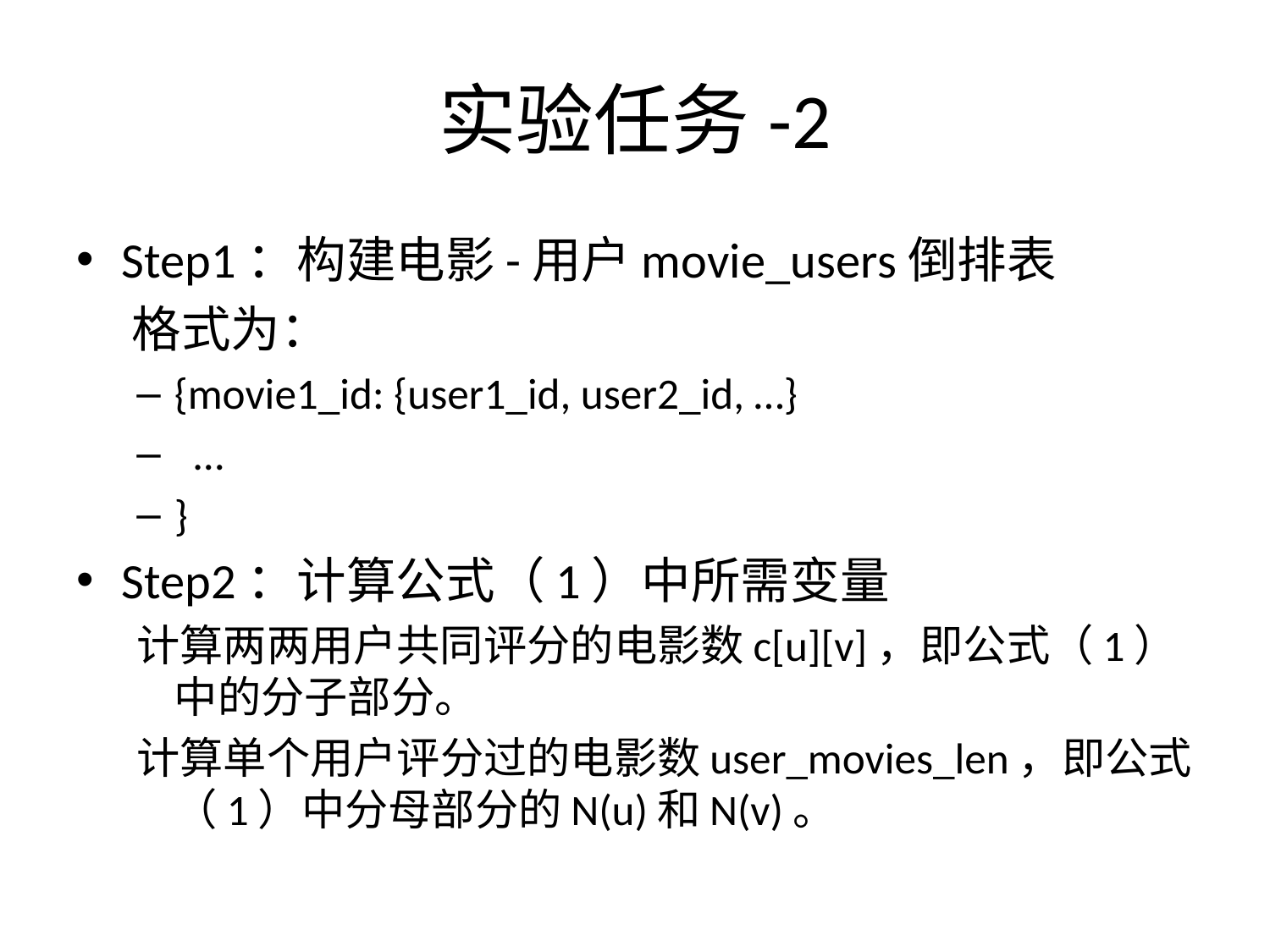

# 实验任务-2
Step1：构建电影-用户movie_users倒排表
    格式为：
{movie1_id: {user1_id, user2_id, …}
  …
}
Step2：计算公式（1）中所需变量
计算两两用户共同评分的电影数c[u][v]，即公式（1）中的分子部分。
计算单个用户评分过的电影数user_movies_len，即公式（1）中分母部分的N(u)和N(v)。